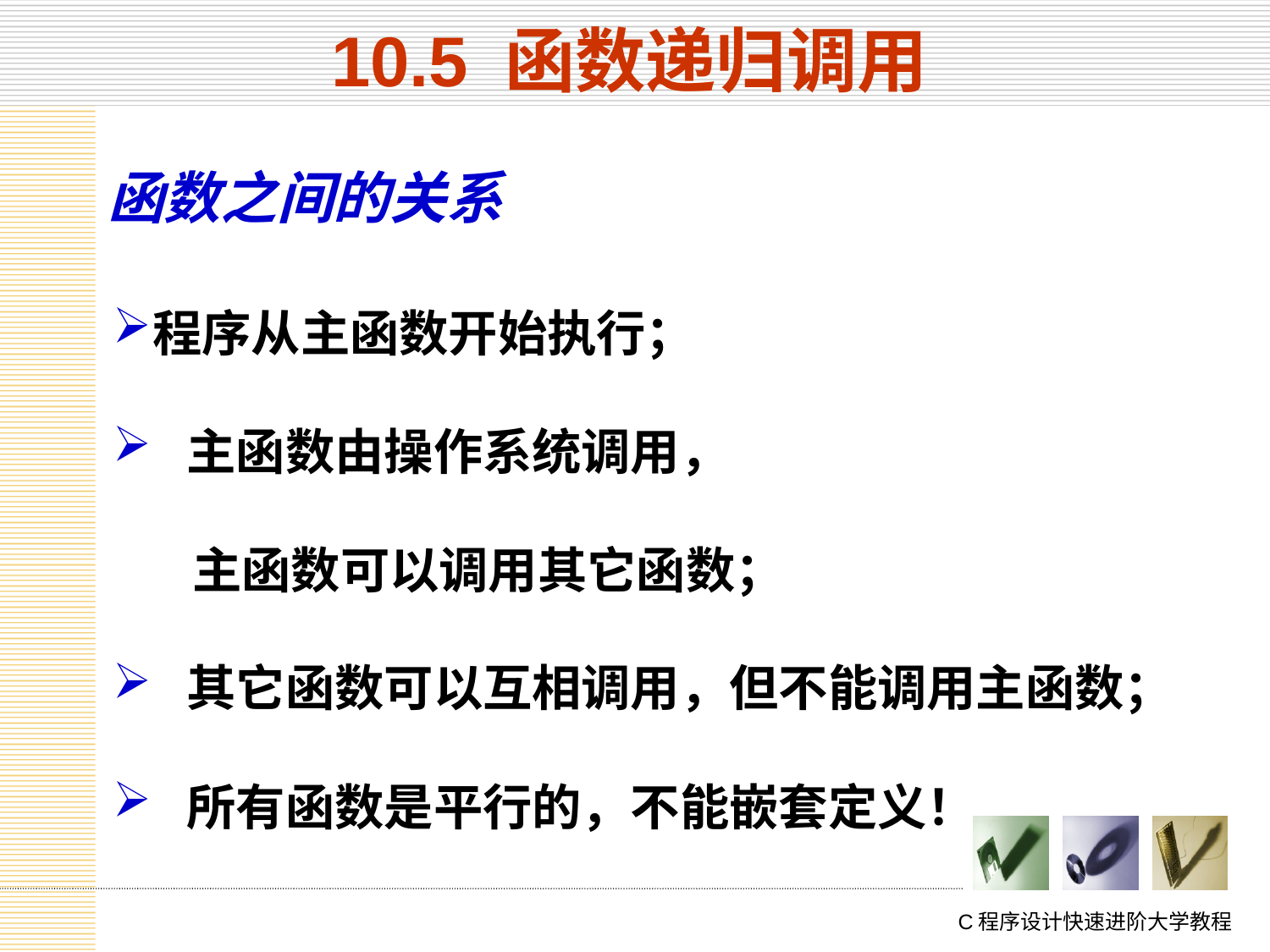

# 10.5 函数递归调用
函数之间的关系

程序从主函数开始执行；
  主函数由操作系统调用，
      主函数可以调用其它函数；
  其它函数可以互相调用，但不能调用主函数；
  所有函数是平行的，不能嵌套定义！
48
C程序设计快速进阶大学教程